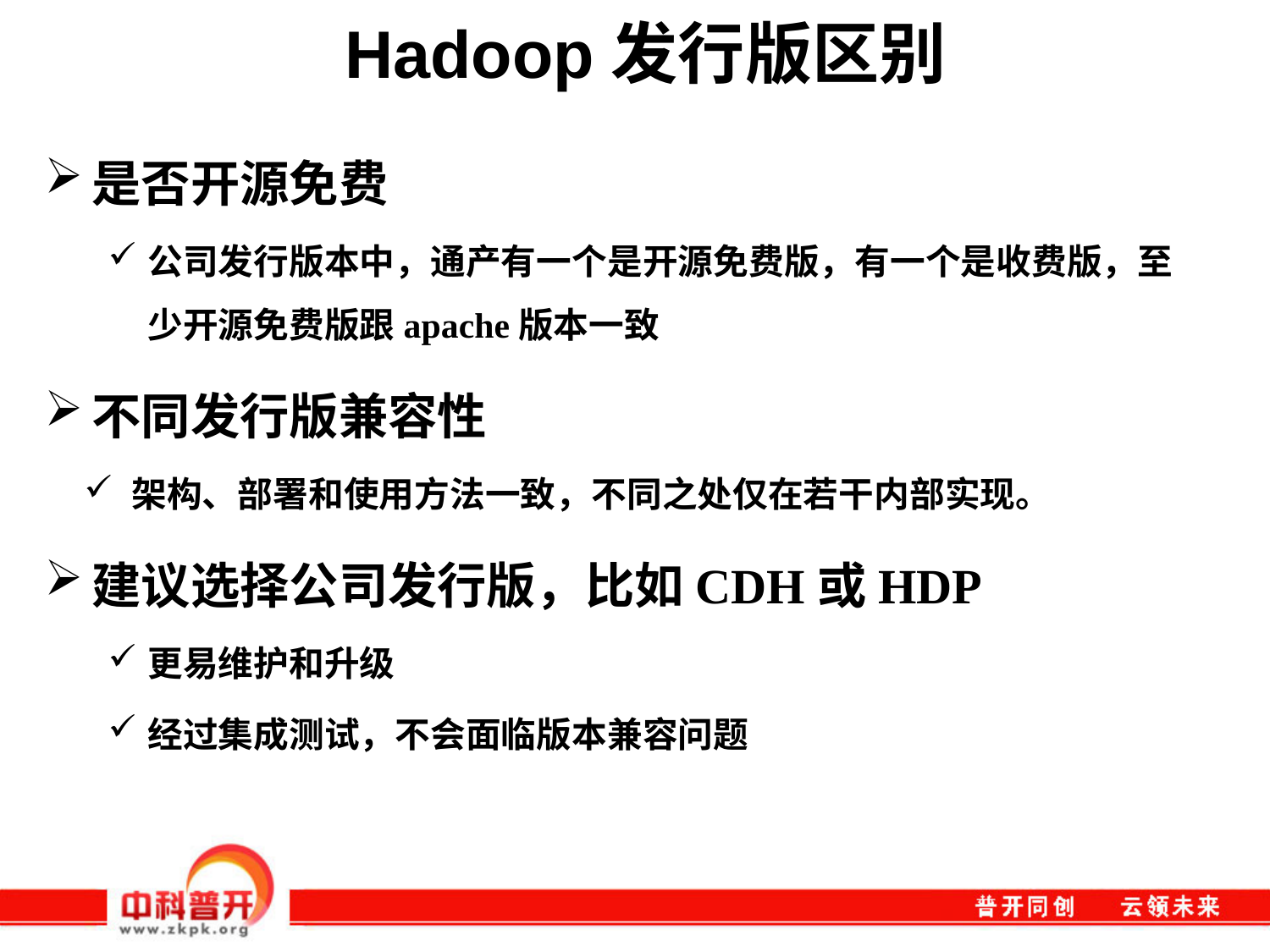

# Hadoop发行版区别
是否开源免费
公司发行版本中，通产有一个是开源免费版，有一个是收费版，至少开源免费版跟apache版本一致
不同发行版兼容性
架构、部署和使用方法一致，不同之处仅在若干内部实现。
建议选择公司发行版，比如CDH或HDP
更易维护和升级
经过集成测试，不会面临版本兼容问题